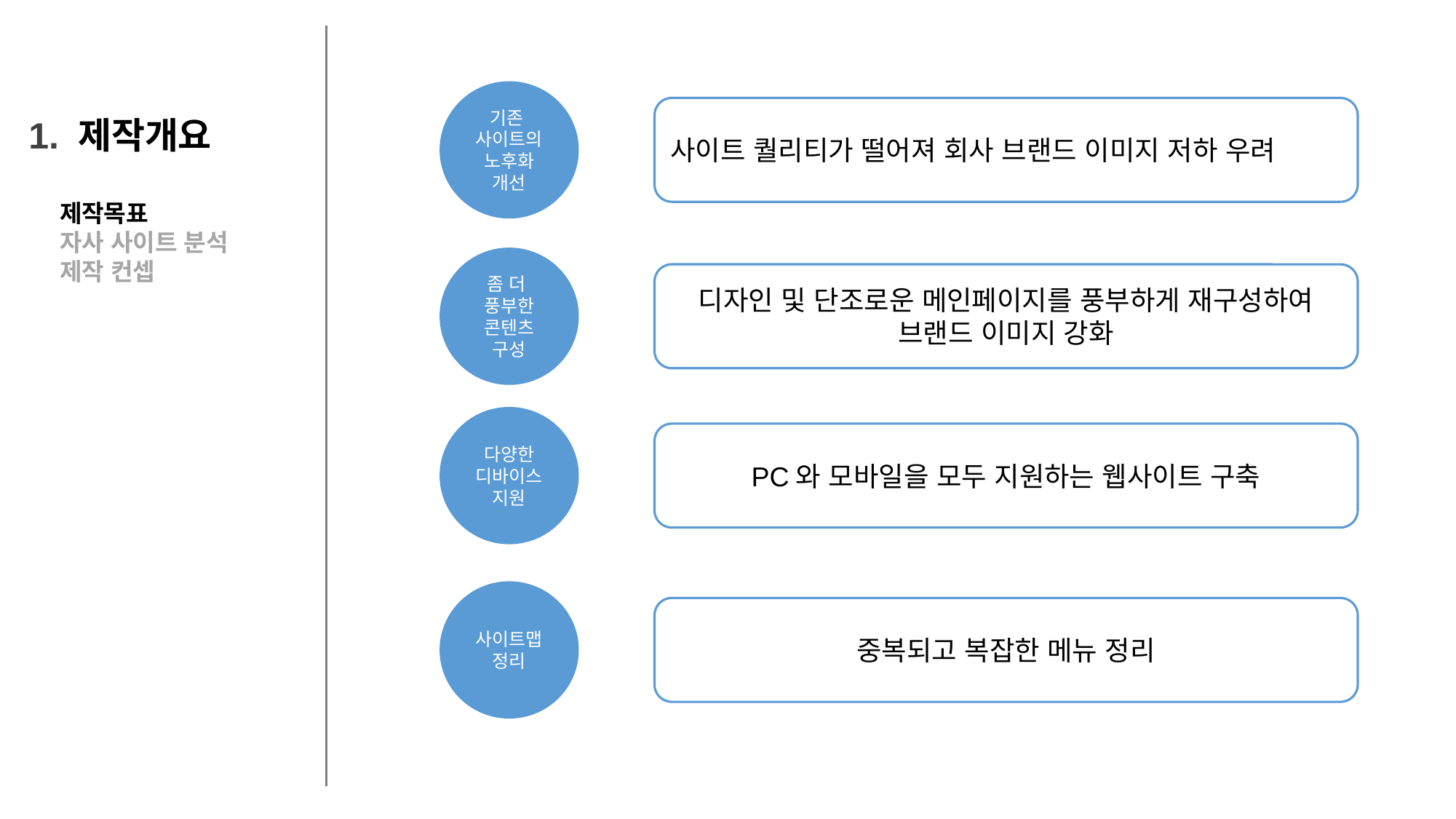

# 1. 제작개요
기존
사이트의 노후화 개선
사이트 퀄리티가 떨어져 회사 브랜드 이미지 저하 우려
제작목표
자사 사이트 분석
제작 컨셉
좀 더
풍부한 콘텐츠 구성
디자인 및 단조로운 메인페이지를 풍부하게 재구성하여 브랜드 이미지 강화
다양한 디바이스 지원
PC와 모바일을 모두 지원하는 웹사이트 구축
사이트맵 정리
중복되고 복잡한 메뉴 정리